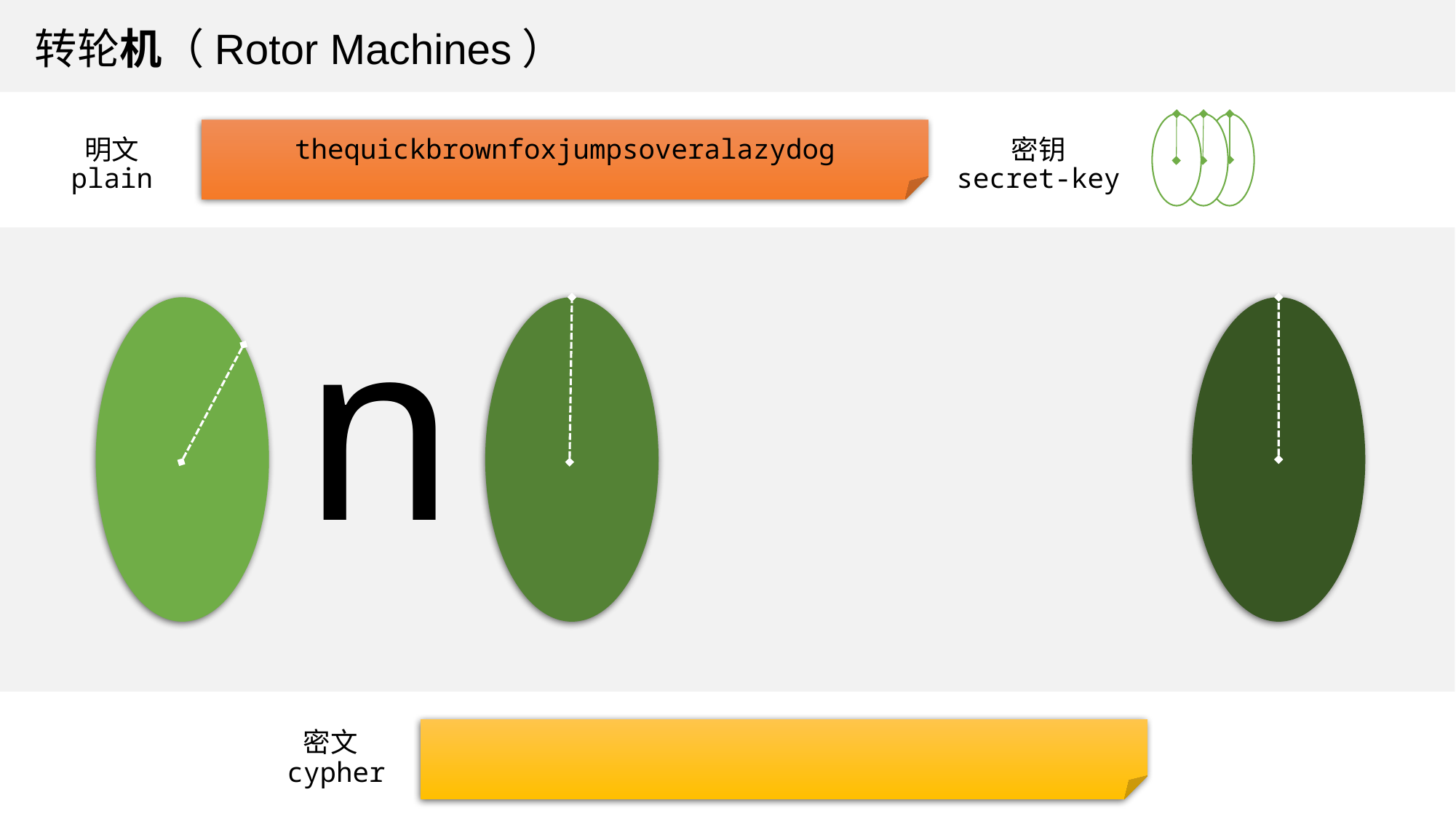

转轮机（Rotor Machines）

thequickbrownfoxjumpsoveralazydog
明文
密钥
secret-key
plain

t
n

密文
cypher